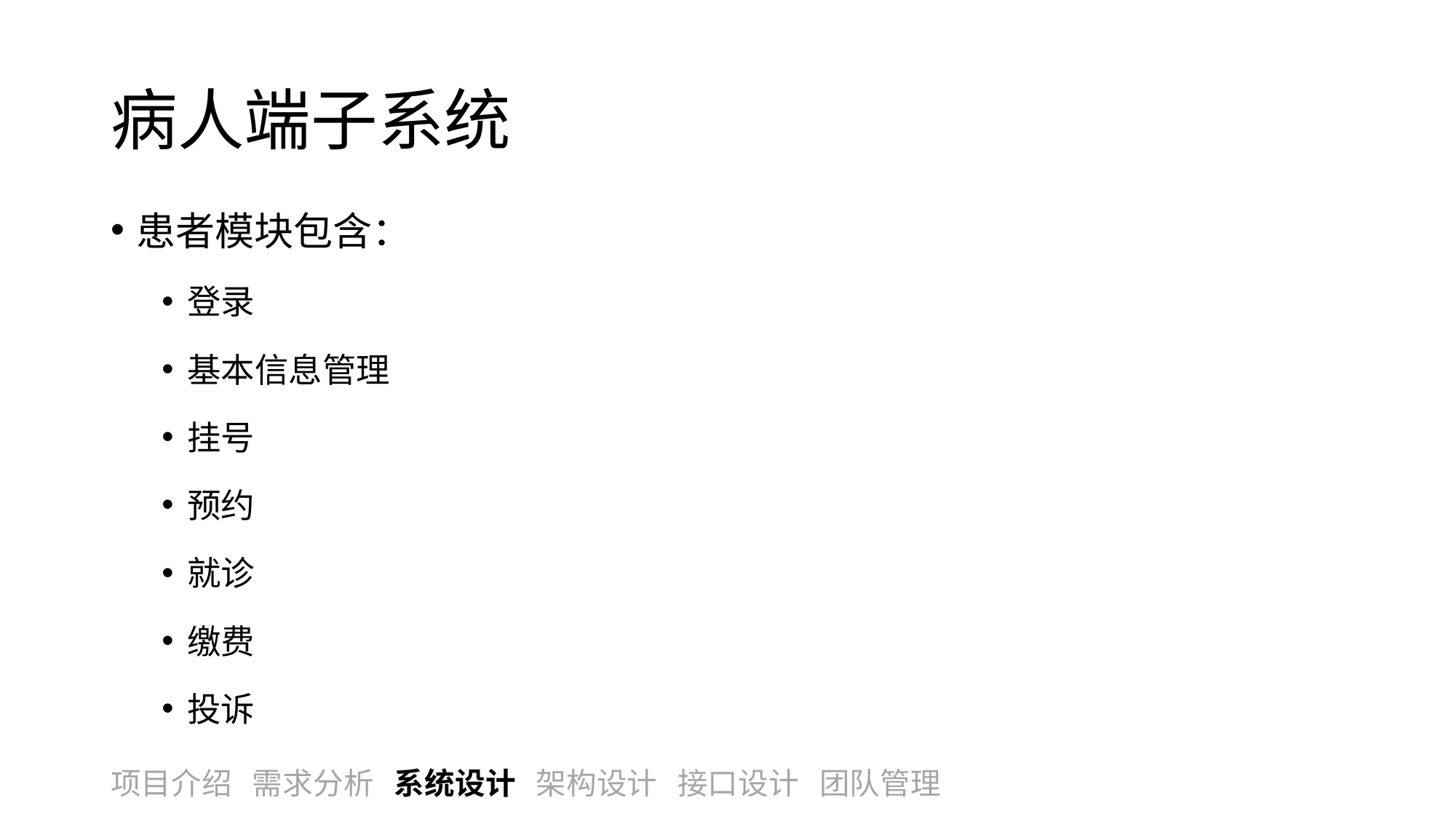

# 病人端子系统
患者模块包含：
登录
基本信息管理
挂号
预约
就诊
缴费
投诉